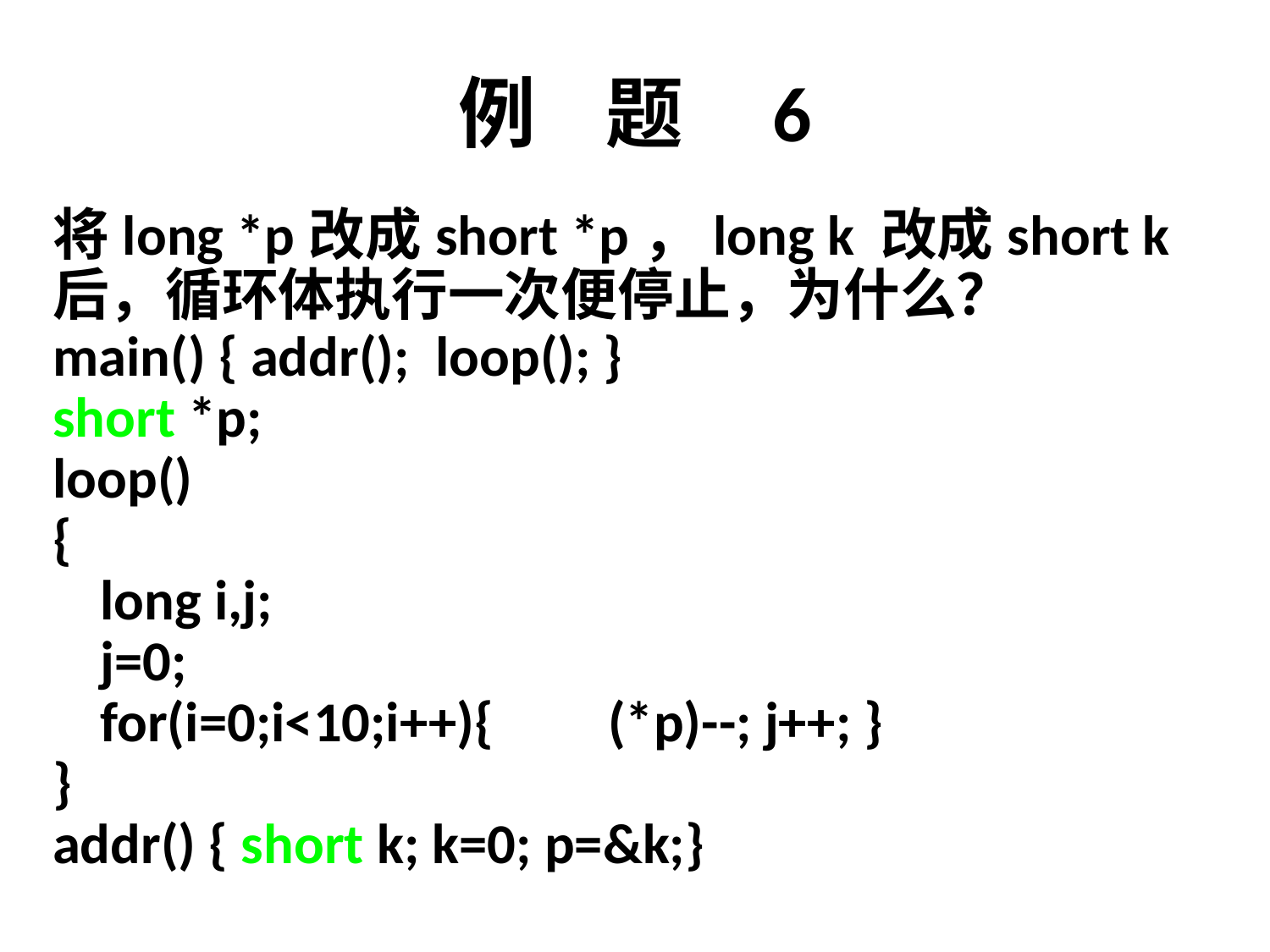

# 例    题    6
将long *p改成short *p，long k 改成short k
后，循环体执行一次便停止，为什么？
main() { addr();  loop(); }
short *p;
loop()
{
	long i,j;
 	j=0;
	for(i=0;i<10;i++){	(*p)--; j++; }
}
addr() { short k; k=0; p=&k;}